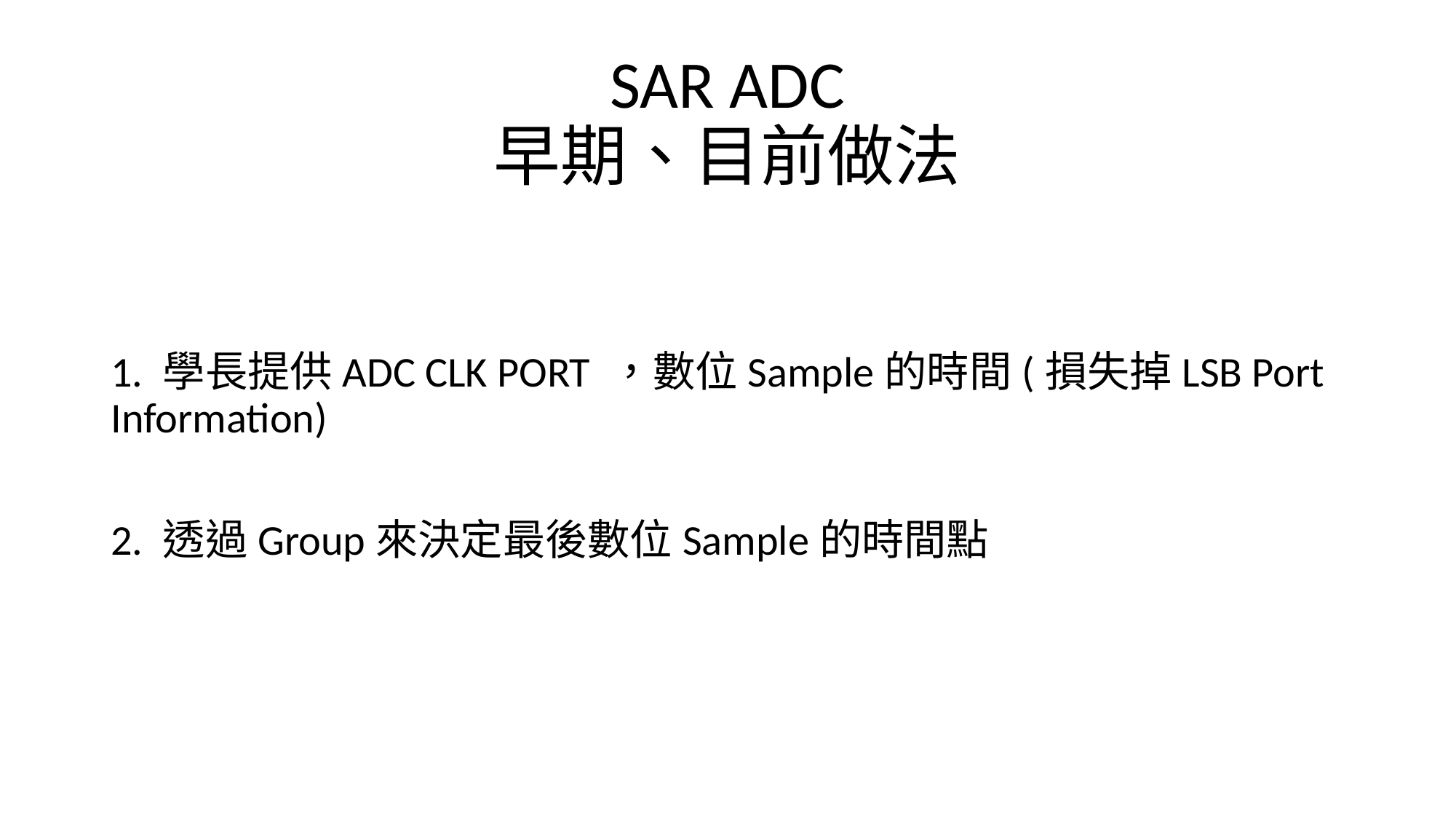

# SAR ADC 早期、目前做法

1. 學長提供ADC CLK PORT ，數位Sample的時間(損失掉LSB Port Information)

2. 透過Group來決定最後數位Sample的時間點